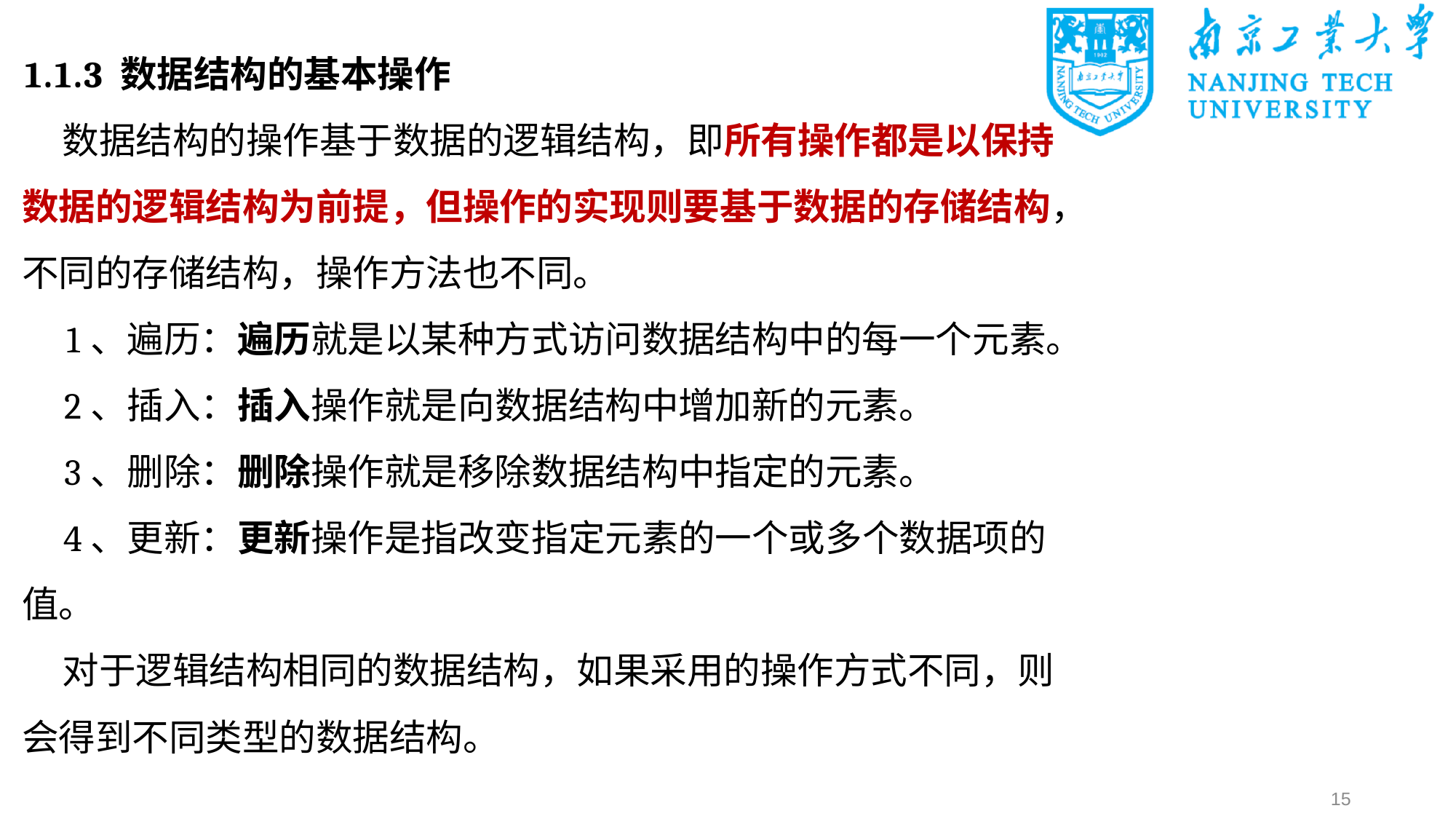

1.1.3 数据结构的基本操作
数据结构的操作基于数据的逻辑结构，即所有操作都是以保持数据的逻辑结构为前提，但操作的实现则要基于数据的存储结构，不同的存储结构，操作方法也不同。
1、遍历：遍历就是以某种方式访问数据结构中的每一个元素。
2、插入：插入操作就是向数据结构中增加新的元素。
3、删除：删除操作就是移除数据结构中指定的元素。
4、更新：更新操作是指改变指定元素的一个或多个数据项的值。
对于逻辑结构相同的数据结构，如果采用的操作方式不同，则会得到不同类型的数据结构。
15